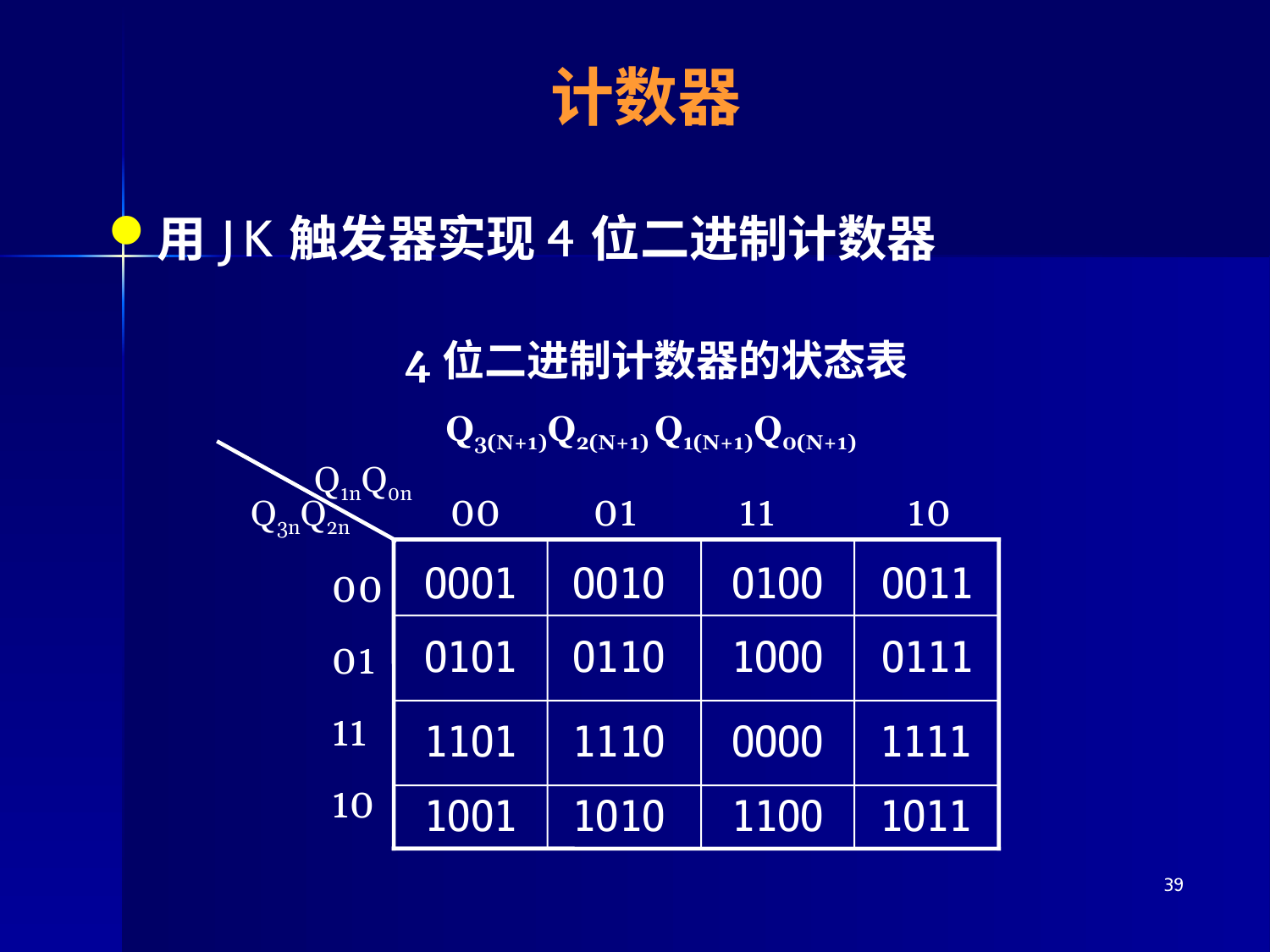

# 计数器
用JK触发器实现4位二进制计数器

     4位二进制计数器的状态表
Q3(N+1)Q2(N+1) Q1(N+1)Q0(N+1)

Q1nQ0n
00         01          11             10
Q3nQ2n

00
01
11
10

0001
0010
0100
0011
0101
0110
1000
0111
1101
1110
0000
1111
1001
1010
1100
1011
39